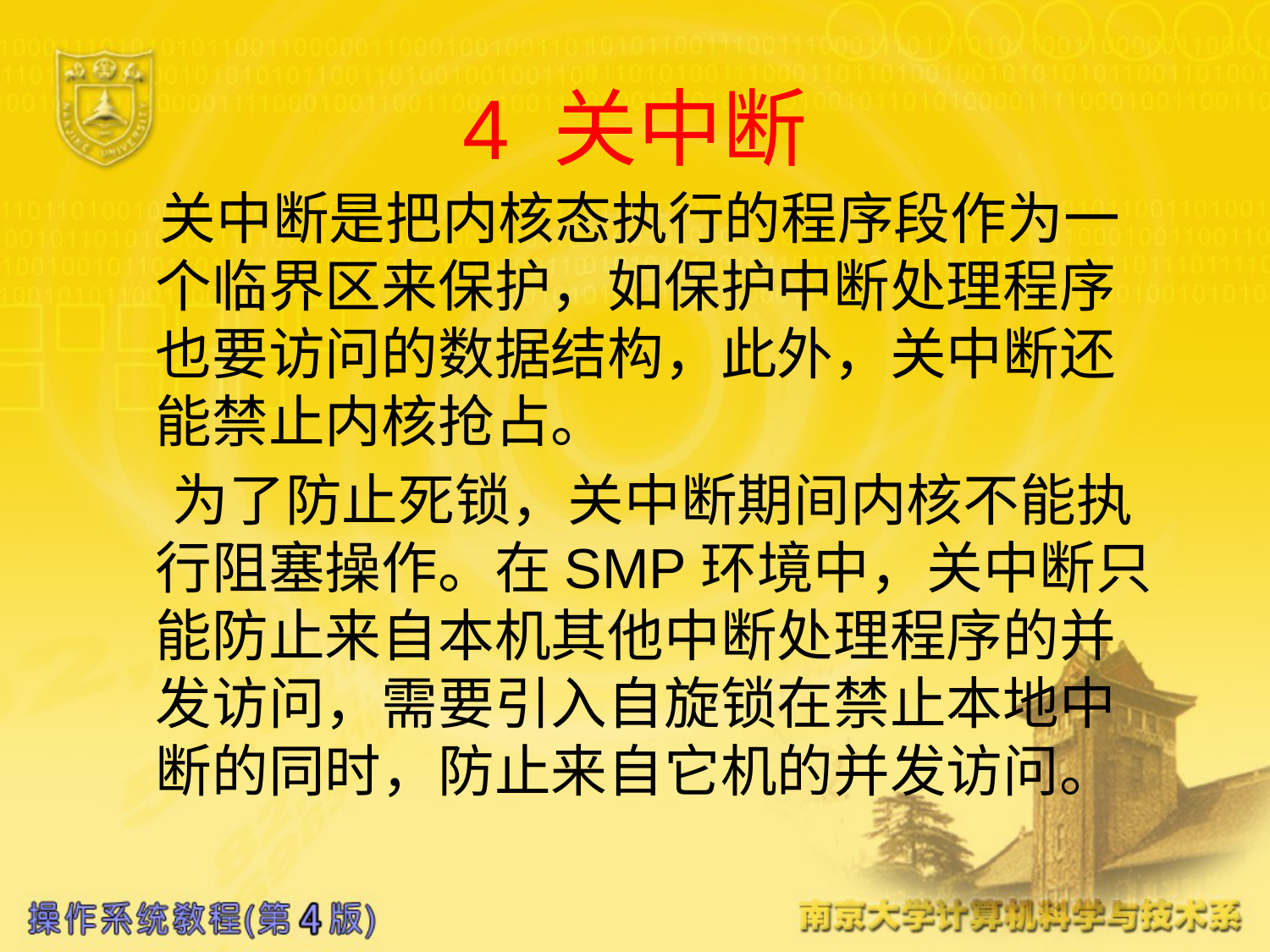

# 4 关中断
   关中断是把内核态执行的程序段作为一个临界区来保护，如保护中断处理程序也要访问的数据结构，此外，关中断还能禁止内核抢占。
    为了防止死锁，关中断期间内核不能执行阻塞操作。在SMP环境中，关中断只能防止来自本机其他中断处理程序的并发访问，需要引入自旋锁在禁止本地中断的同时，防止来自它机的并发访问。